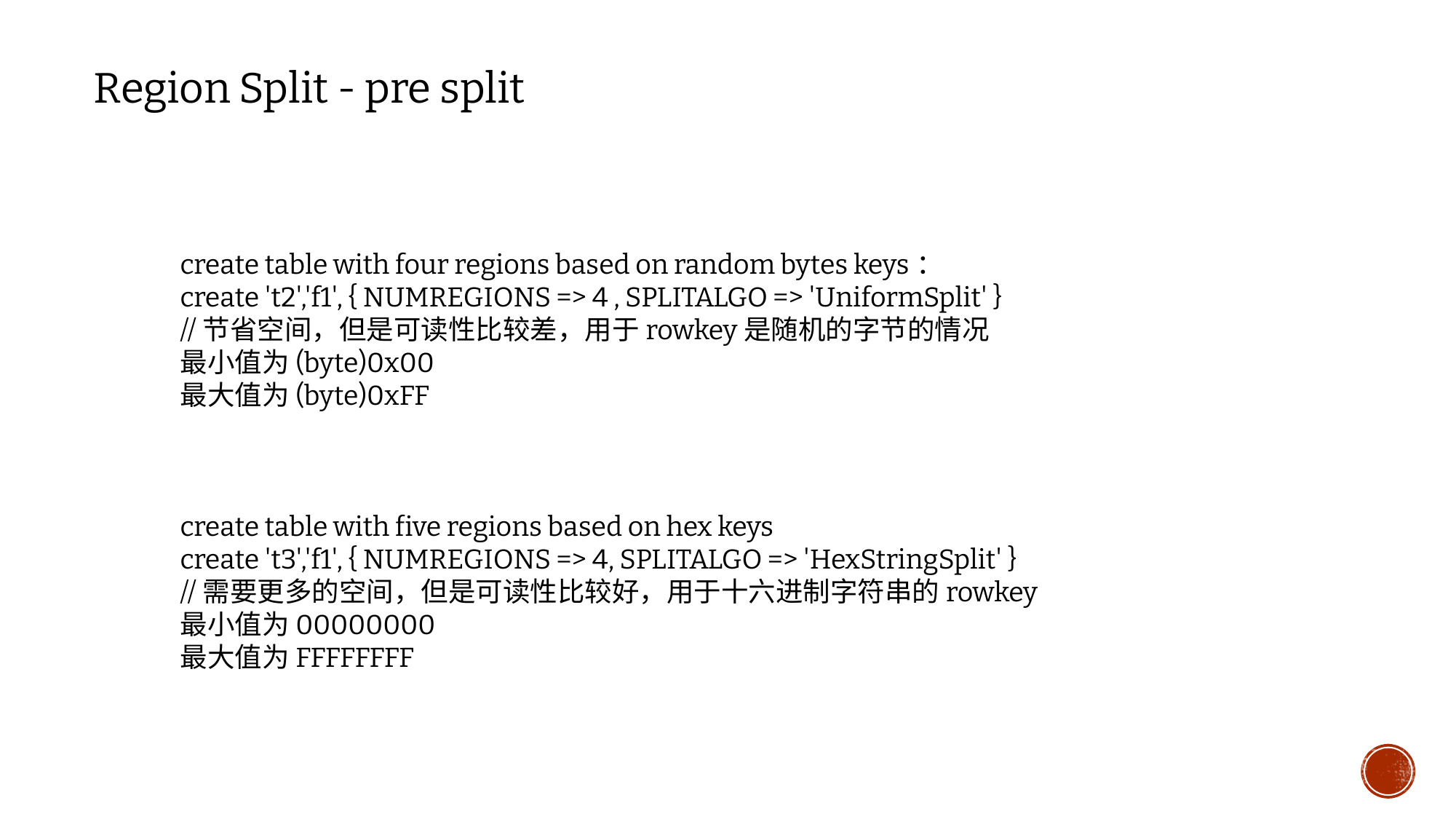

Region Split - pre split
create table with four regions based on random bytes keys：
create 't2','f1', { NUMREGIONS => 4 , SPLITALGO => 'UniformSplit' }
//节省空间，但是可读性比较差，用于rowkey是随机的字节的情况
最小值为(byte)0x00
最大值为(byte)0xFF

create table with five regions based on hex keys
create 't3','f1', { NUMREGIONS => 4, SPLITALGO => 'HexStringSplit' }
//需要更多的空间，但是可读性比较好，用于十六进制字符串的rowkey
最小值为00000000
最大值为FFFFFFFF